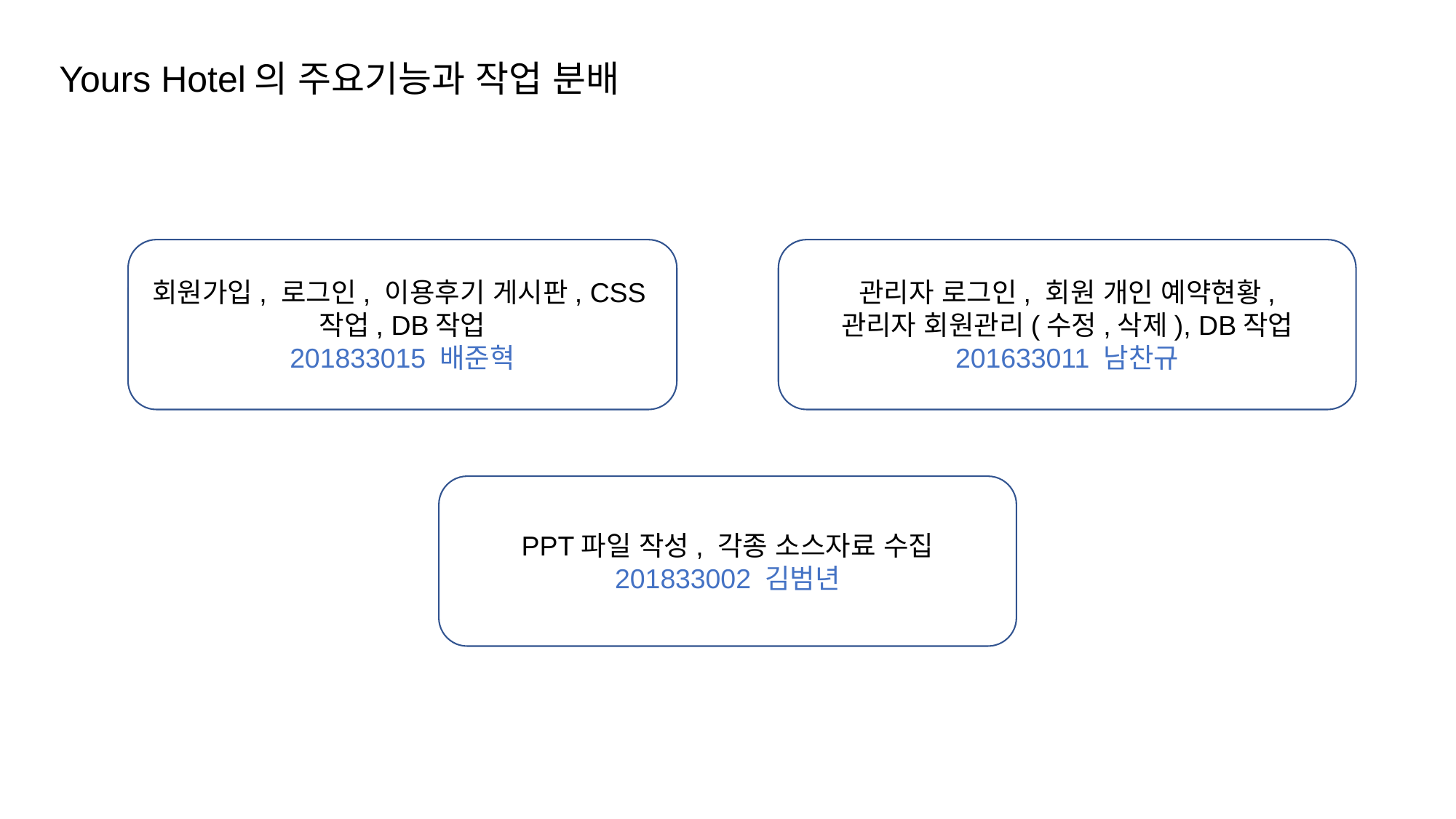

Yours Hotel의 주요기능과 작업 분배
회원가입, 로그인, 이용후기 게시판, CSS작업, DB작업
201833015 배준혁
관리자 로그인, 회원 개인 예약현황,
관리자 회원관리(수정,삭제), DB작업
201633011 남찬규
PPT파일 작성, 각종 소스자료 수집
201833002 김범년